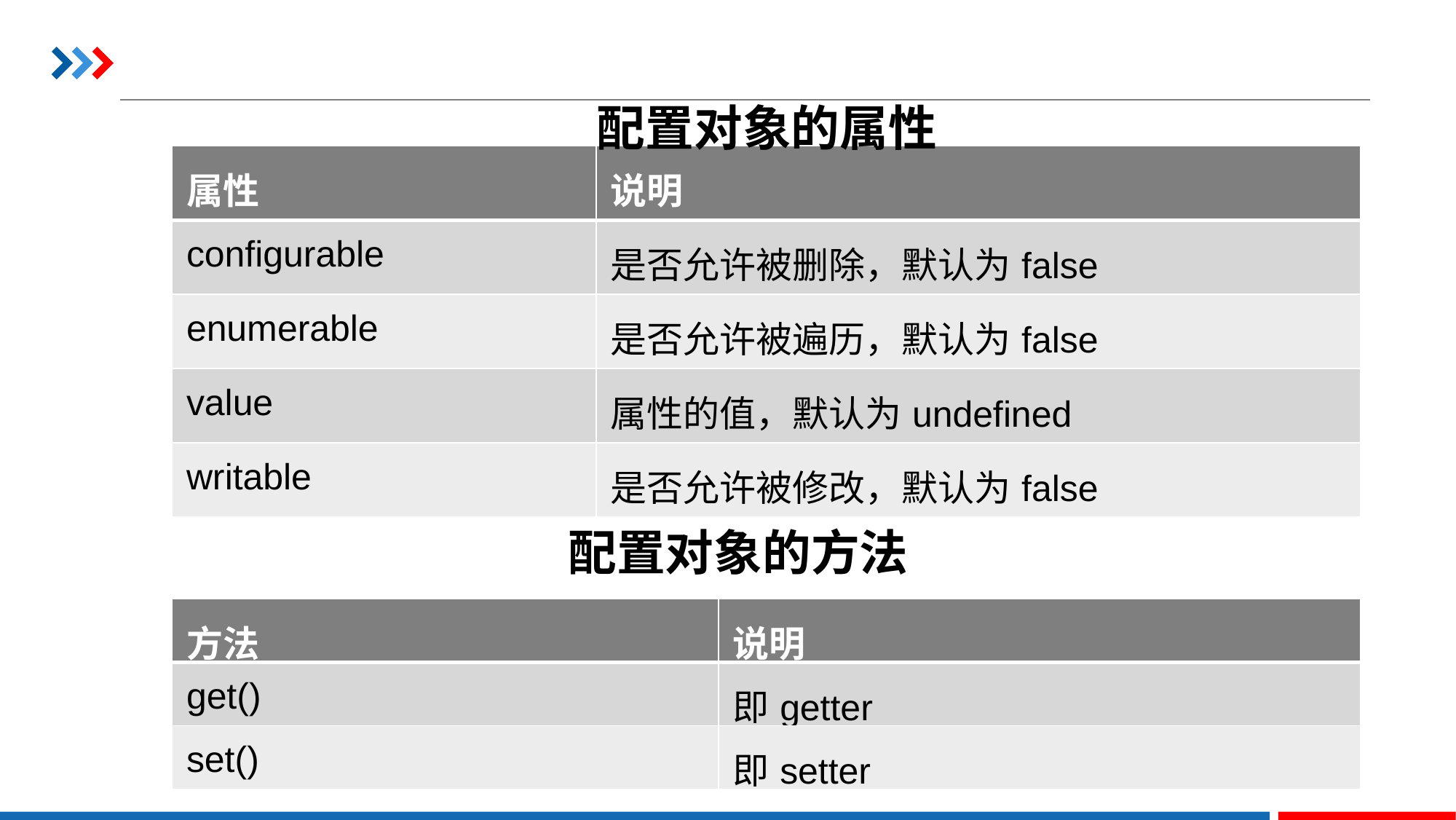

配置对象的属性
| 属性 | 说明 |
| --- | --- |
| configurable | 是否允许被删除，默认为false |
| enumerable | 是否允许被遍历，默认为false |
| value | 属性的值，默认为undefined |
| writable | 是否允许被修改，默认为false |
配置对象的方法
| 方法 | 说明 |
| --- | --- |
| get() | 即getter |
| set() | 即setter |